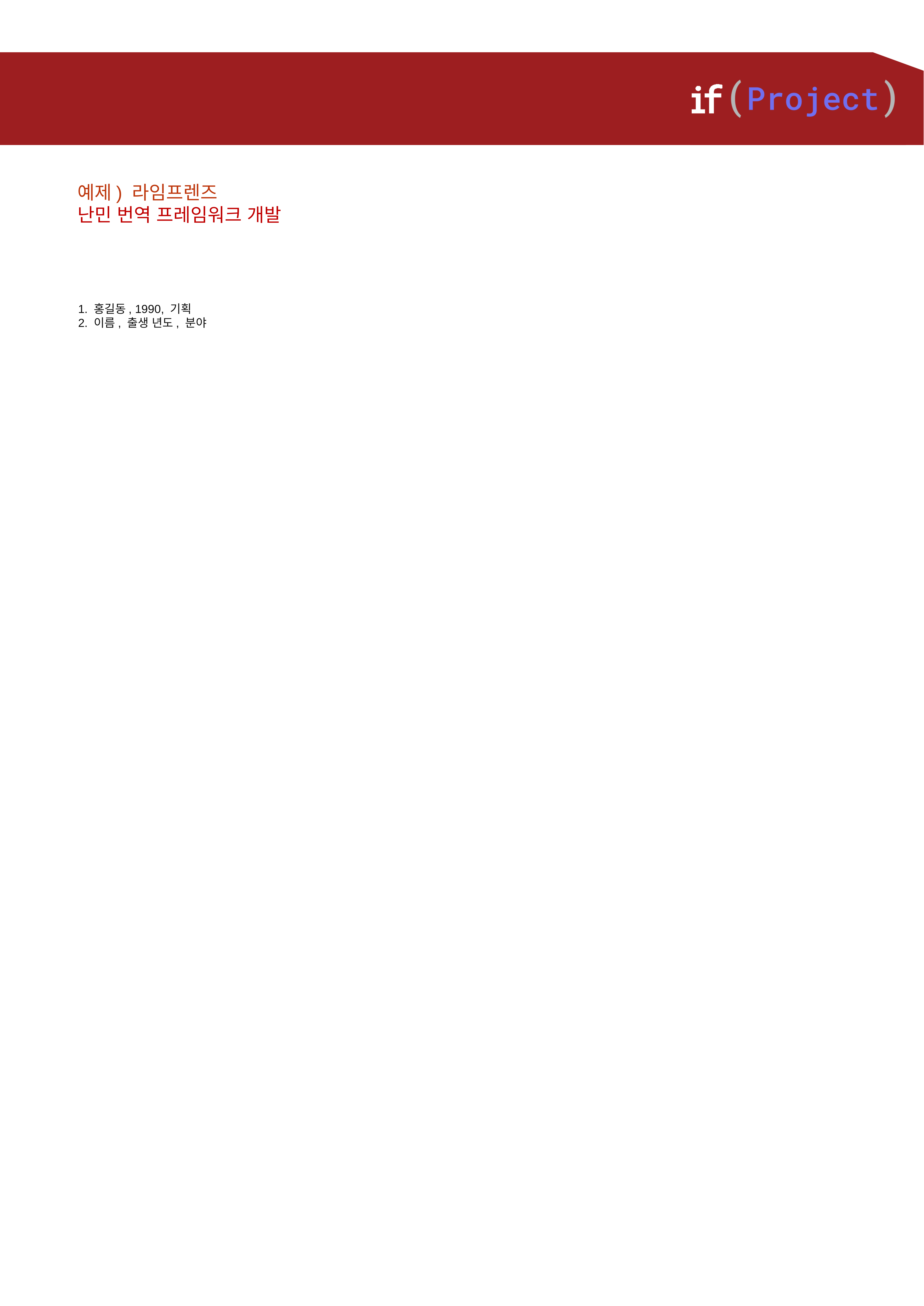

# 예제) 라임프렌즈 난민 번역 프레임워크 개발

홍길동, 1990, 기획
이름, 출생 년도, 분야